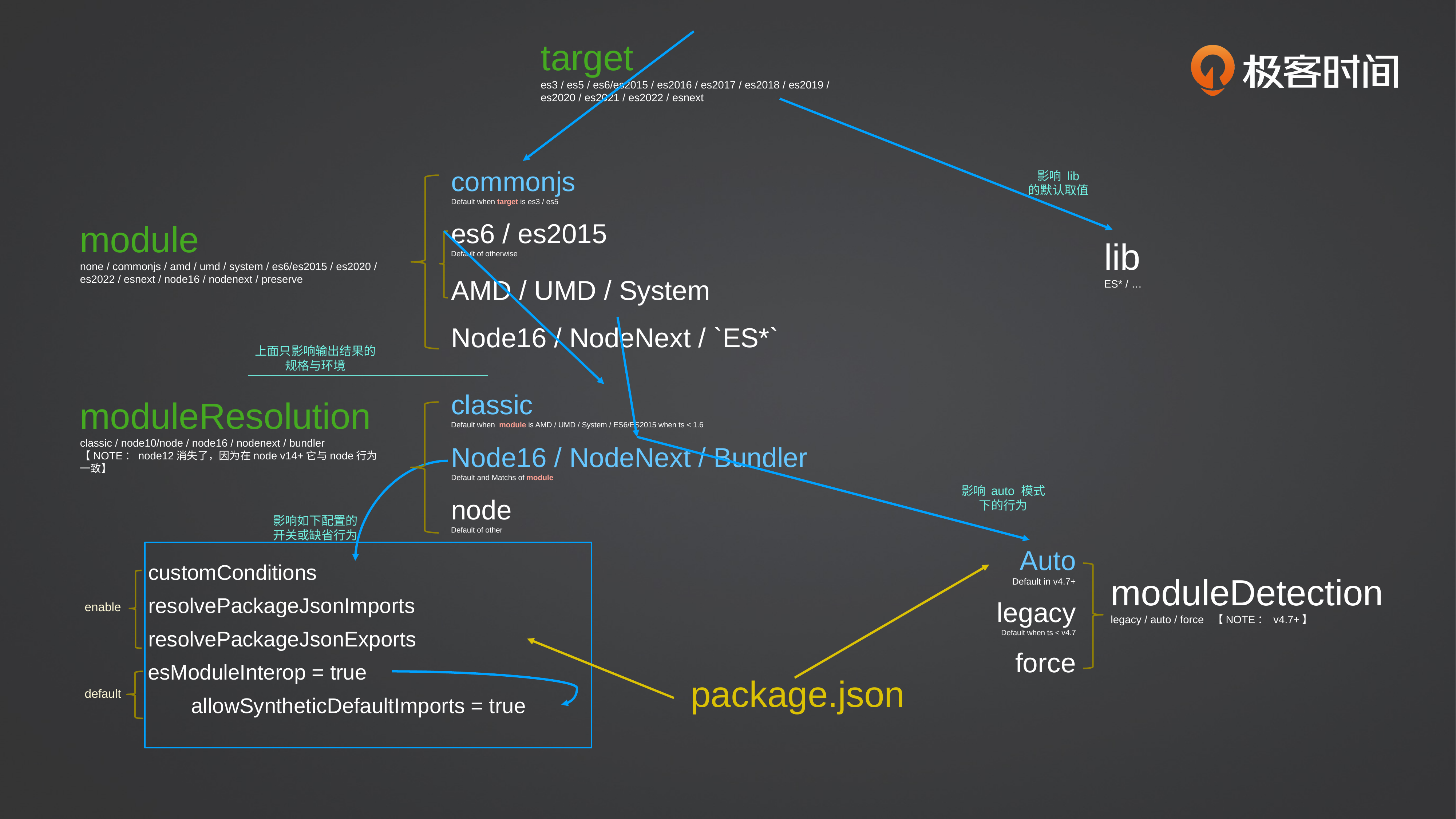

target
es3 / es5 / es6/es2015 / es2016 / es2017 / es2018 / es2019 / es2020 / es2021 / es2022 / esnext

commonjs
Default when target is es3 / es5
影响 lib
的默认取值

module
none / commonjs / amd / umd / system / es6/es2015 / es2020 / es2022 / esnext / node16 / nodenext / preserve
es6 / es2015
Default of otherwise
lib
ES* / …

AMD / UMD / System
Node16 / NodeNext / `ES*`
上面只影响输出结果的
规格与环境

classic
Default when  module is AMD / UMD / System / ES6/ES2015 when ts < 1.6
moduleResolution
classic / node10/node / node16 / nodenext / bundler
【NOTE：node12消失了，因为在node v14+它与node行为一致】

Node16 / NodeNext / Bundler
Default and Matchs of module

影响 auto 模式
下的行为
node
Default of other
影响如下配置的
开关或缺省行为
customConditions

resolvePackageJsonImports
enable
resolvePackageJsonExports
esModuleInterop = true

allowSyntheticDefaultImports = true
default
Auto
Default in v4.7+

moduleDetection
legacy / auto / force  【NOTE： v4.7+】

legacy
Default when ts < v4.7

force
package.json